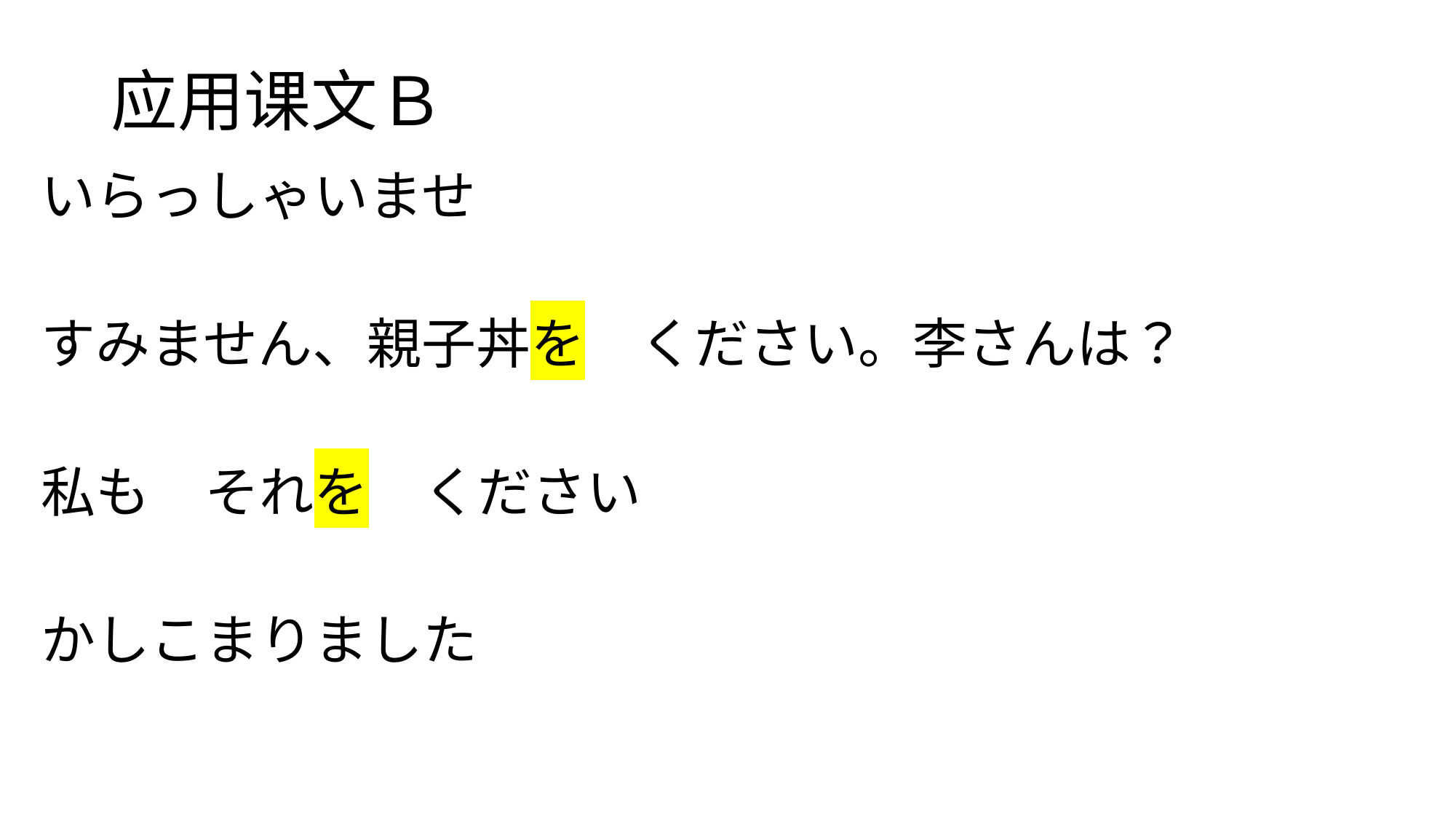

# 应用课文Ｂ
いらっしゃいませ

すみません、親子丼を　ください。李さんは？

私も　それを　ください

かしこまりました